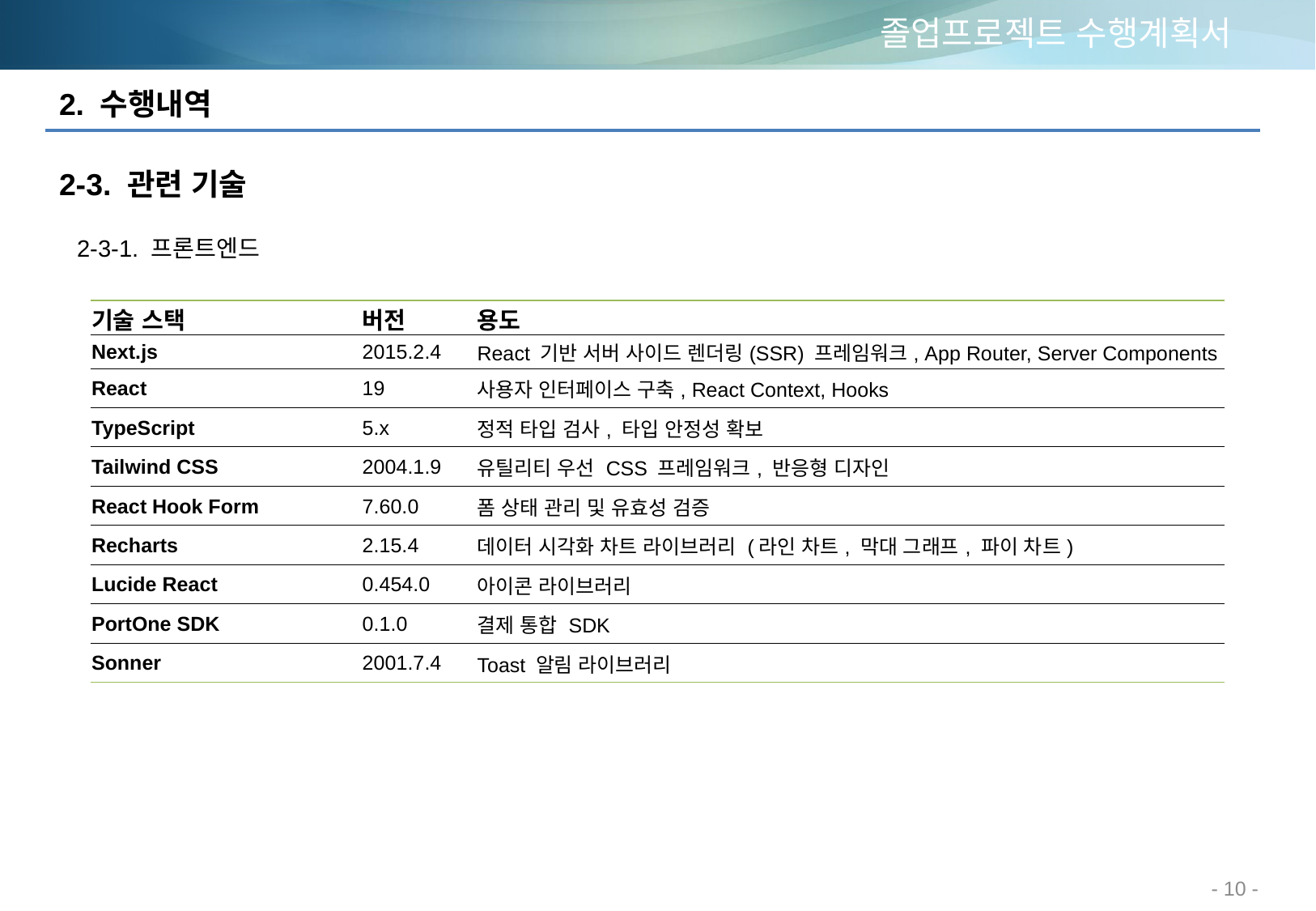

# 졸업프로젝트 수행계획서
2. 수행내역
2-3. 관련 기술
2-3-1. 프론트엔드
| 기술 스택 | 버전 | 용도 |
| --- | --- | --- |
| Next.js | 2015.2.4 | React 기반 서버 사이드 렌더링(SSR) 프레임워크, App Router, Server Components |
| React | 19 | 사용자 인터페이스 구축, React Context, Hooks |
| TypeScript | 5.x | 정적 타입 검사, 타입 안정성 확보 |
| Tailwind CSS | 2004.1.9 | 유틸리티 우선 CSS 프레임워크, 반응형 디자인 |
| React Hook Form | 7.60.0 | 폼 상태 관리 및 유효성 검증 |
| Recharts | 2.15.4 | 데이터 시각화 차트 라이브러리 (라인 차트, 막대 그래프, 파이 차트) |
| Lucide React | 0.454.0 | 아이콘 라이브러리 |
| PortOne SDK | 0.1.0 | 결제 통합 SDK |
| Sonner | 2001.7.4 | Toast 알림 라이브러리 |